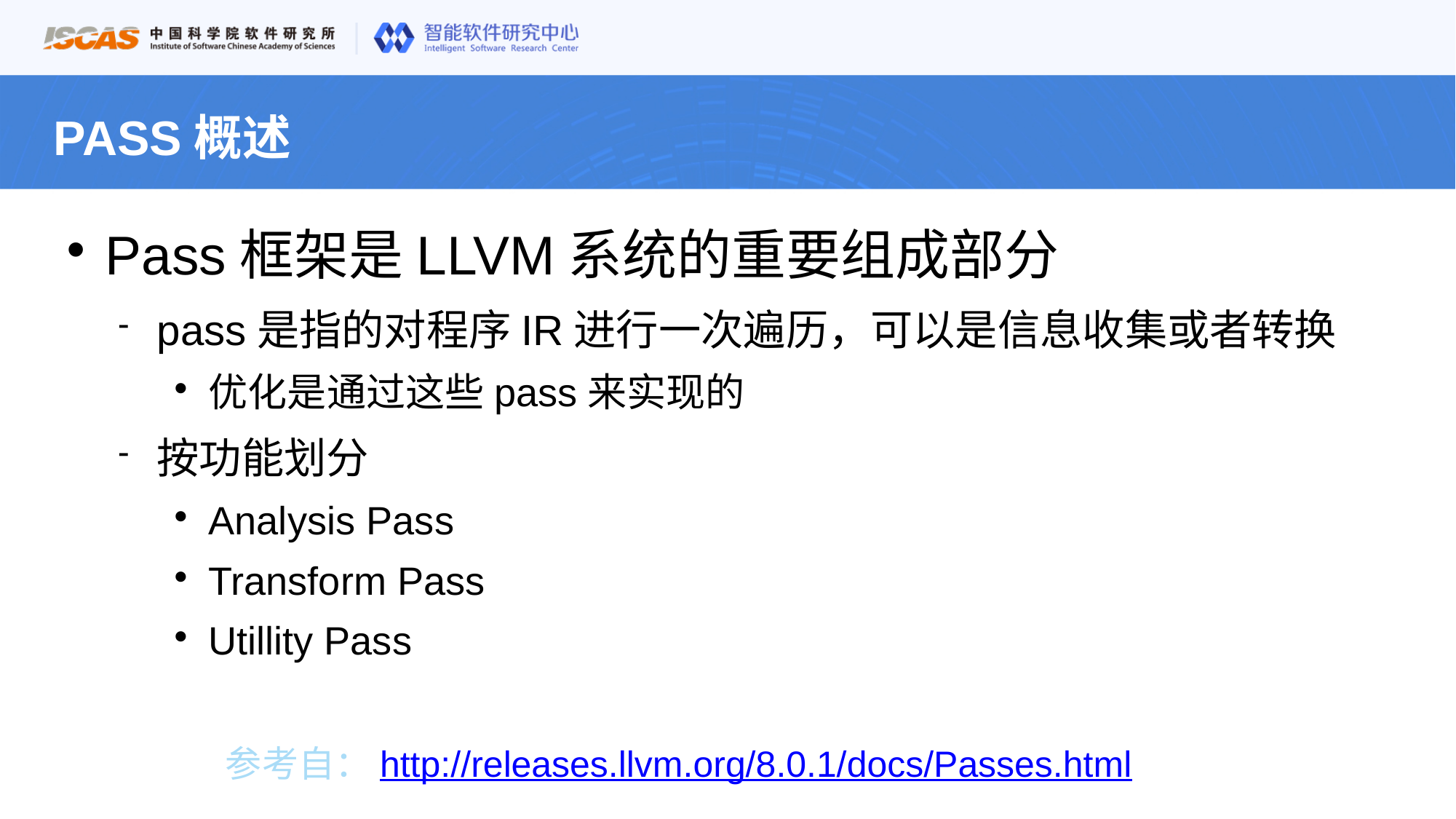

PASS概述
Pass框架是LLVM系统的重要组成部分
pass是指的对程序IR进行一次遍历，可以是信息收集或者转换
优化是通过这些pass来实现的
按功能划分
Analysis Pass
Transform Pass
Utillity Pass
参考自：http://releases.llvm.org/8.0.1/docs/Passes.html